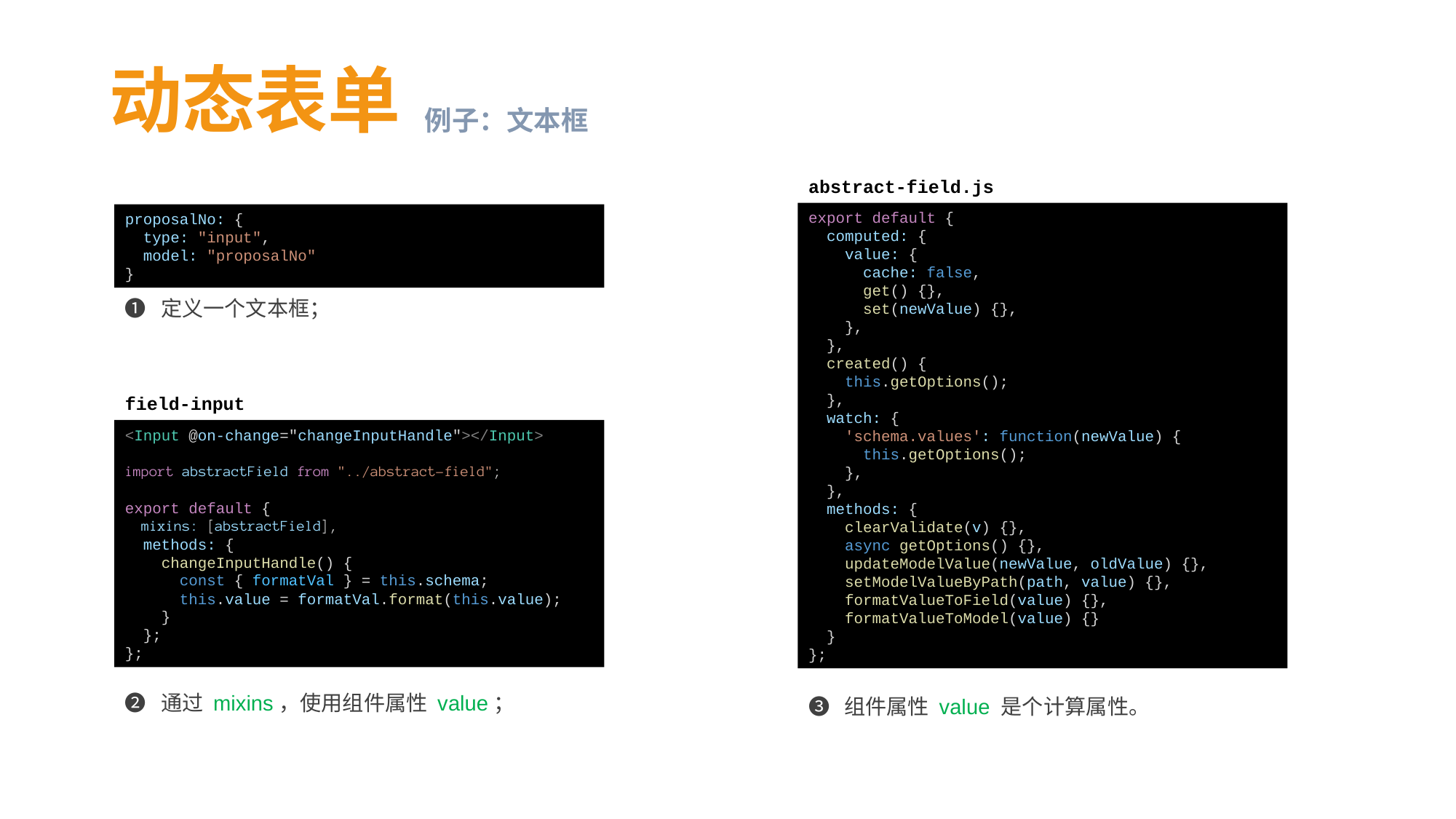

动态表单
例子：文本框
abstract-field.js
export default {
  computed: {
    value: {
      cache: false,
      get() {},
      set(newValue) {},
    },
  },
  created() {
    this.getOptions();
  },
  watch: {
    'schema.values': function(newValue) {
      this.getOptions();
    },
  },
  methods: {
    clearValidate(v) {},
    async getOptions() {},
    updateModelValue(newValue, oldValue) {},
    setModelValueByPath(path, value) {},
    formatValueToField(value) {},
    formatValueToModel(value) {}
  }
};
proposalNo: {
  type: "input",
  model: "proposalNo"
}
❶  定义一个文本框；
field-input
<Input @on-change="changeInputHandle"></Input>

import abstractField from "../abstract-field";

export default {
  mixins: [abstractField],
  methods: {
    changeInputHandle() {
      const { formatVal } = this.schema;
      this.value = formatVal.format(this.value);
    }
  };
};
❷  通过 mixins，使用组件属性 value；
❸  组件属性 value 是个计算属性。